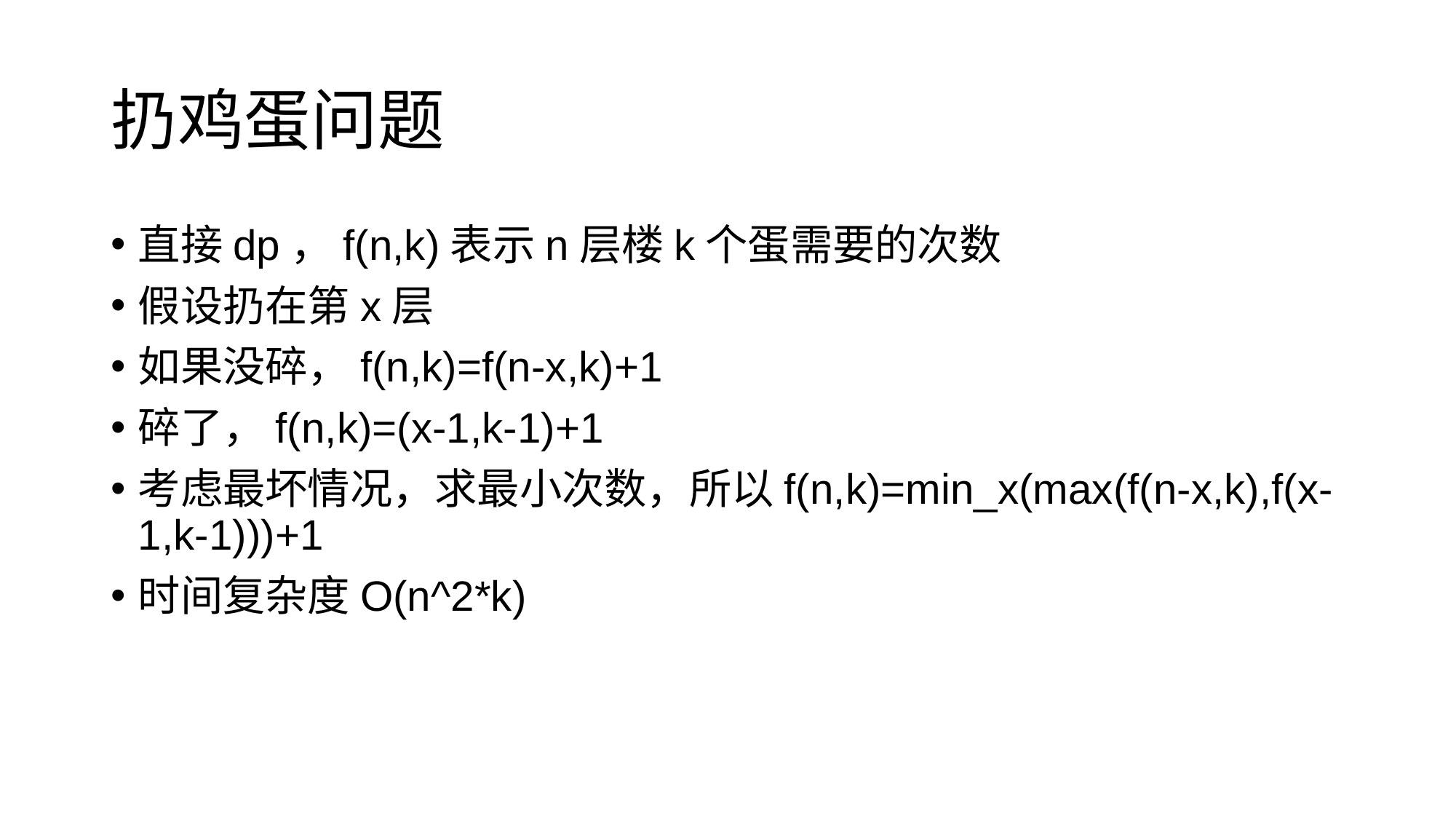

# 扔鸡蛋问题
直接dp，f(n,k)表示n层楼k个蛋需要的次数
假设扔在第x层
如果没碎，f(n,k)=f(n-x,k)+1
碎了，f(n,k)=(x-1,k-1)+1
考虑最坏情况，求最小次数，所以f(n,k)=min_x(max(f(n-x,k),f(x-1,k-1)))+1
时间复杂度O(n^2*k)